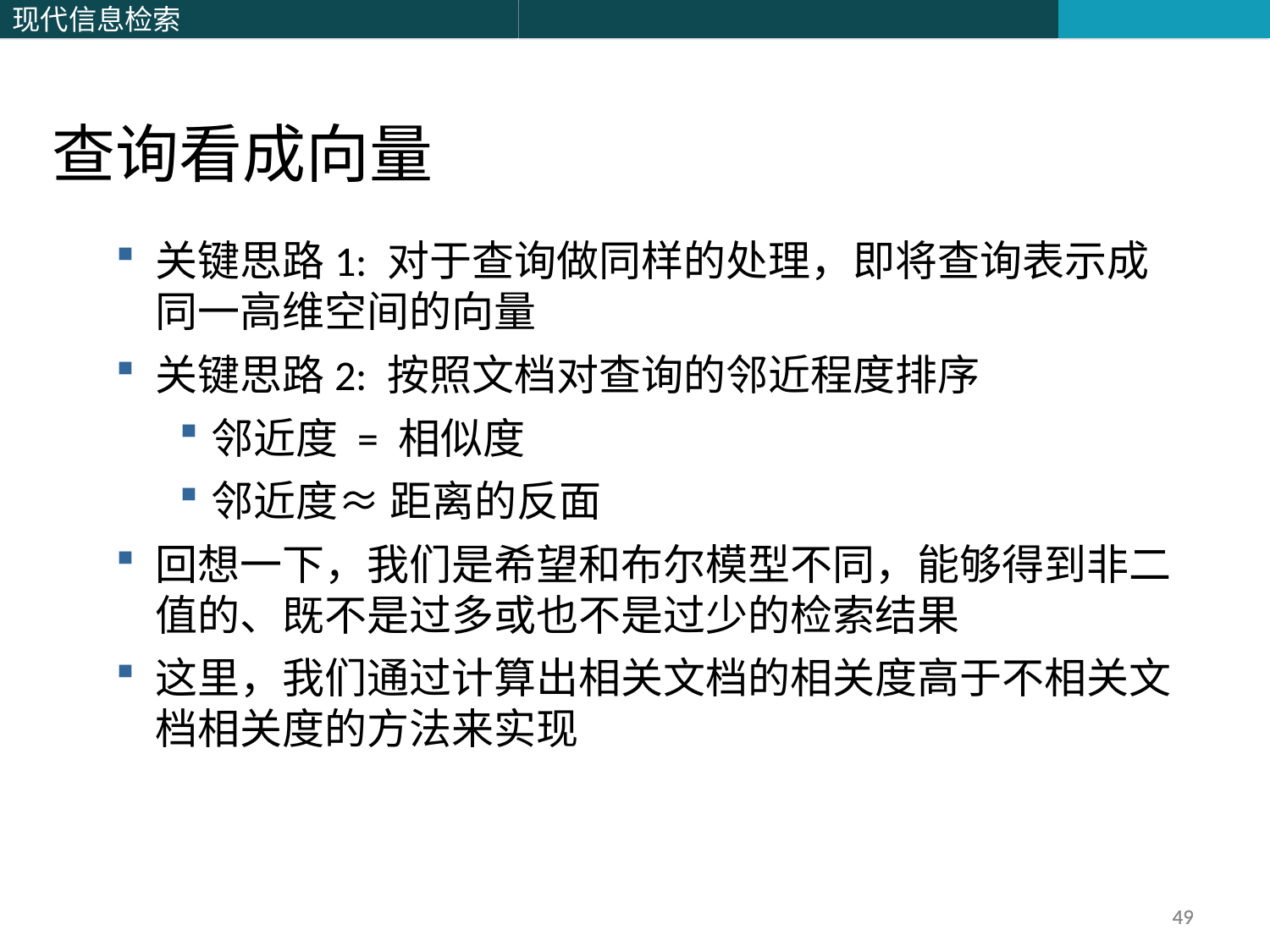

查询看成向量
关键思路1: 对于查询做同样的处理，即将查询表示成同一高维空间的向量
关键思路2: 按照文档对查询的邻近程度排序
邻近度 = 相似度
邻近度≈ 距离的反面
回想一下，我们是希望和布尔模型不同，能够得到非二值的、既不是过多或也不是过少的检索结果
这里，我们通过计算出相关文档的相关度高于不相关文档相关度的方法来实现
49
49